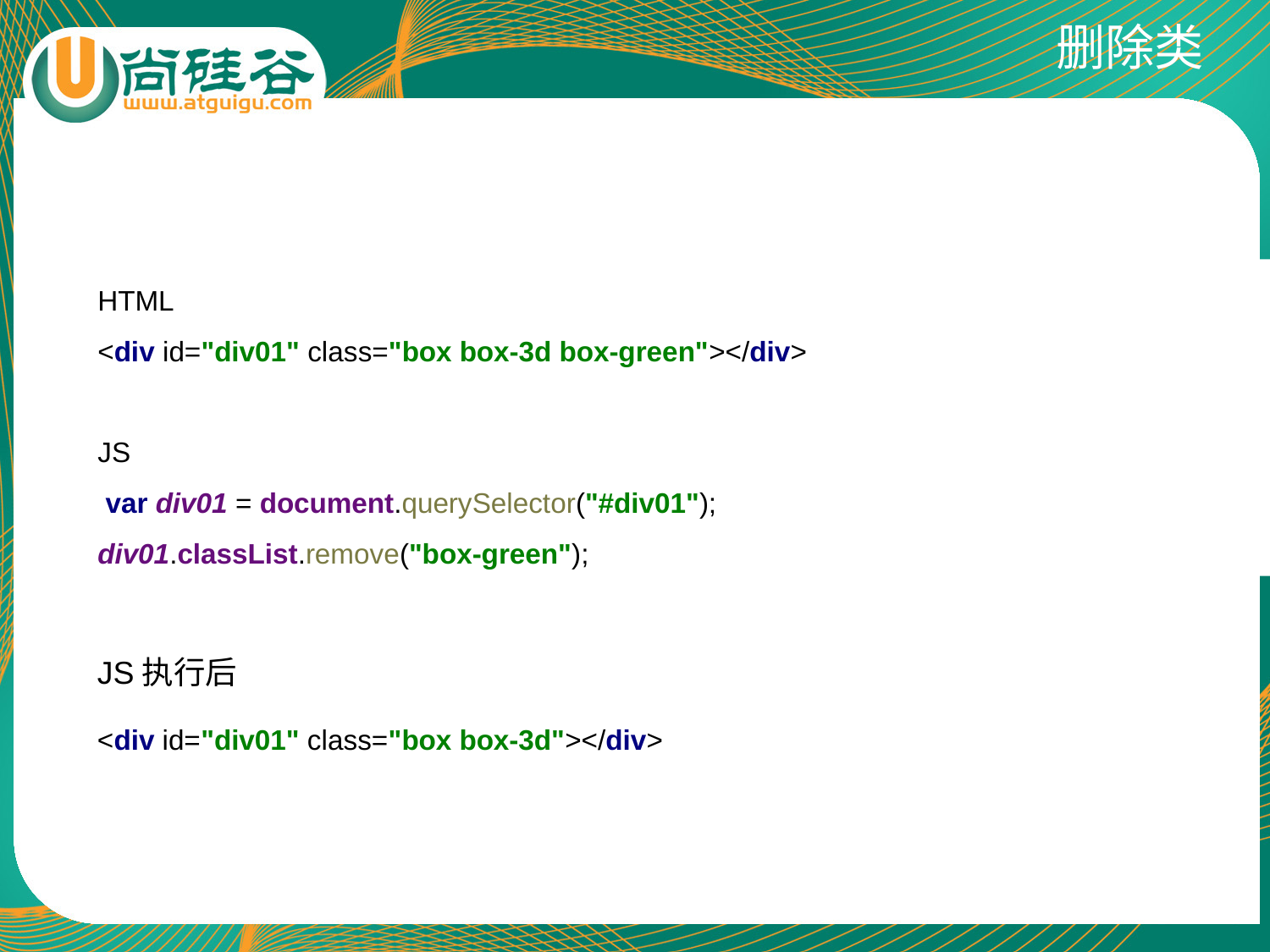

# 删除类
HTML
<div id="div01" class="box box-3d box-green"></div>
JS
 var div01 = document.querySelector("#div01");
div01.classList.remove("box-green");
JS执行后
<div id="div01" class="box box-3d"></div>